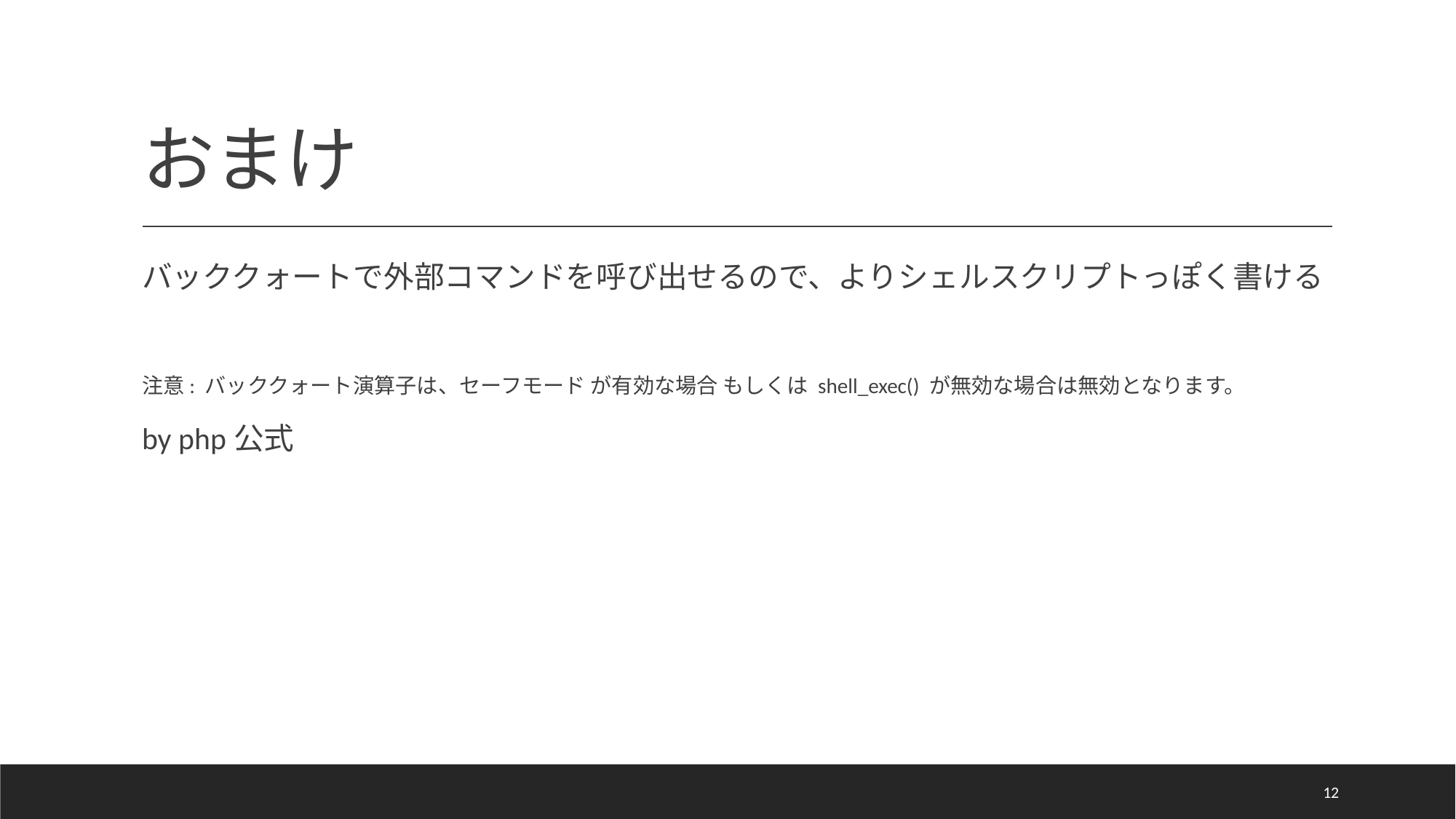

# おまけ
バッククォートで外部コマンドを呼び出せるので、よりシェルスクリプトっぽく書ける

注意: バッククォート演算子は、セーフモード が有効な場合 もしくは shell_exec() が無効な場合は無効となります。
by php公式

12